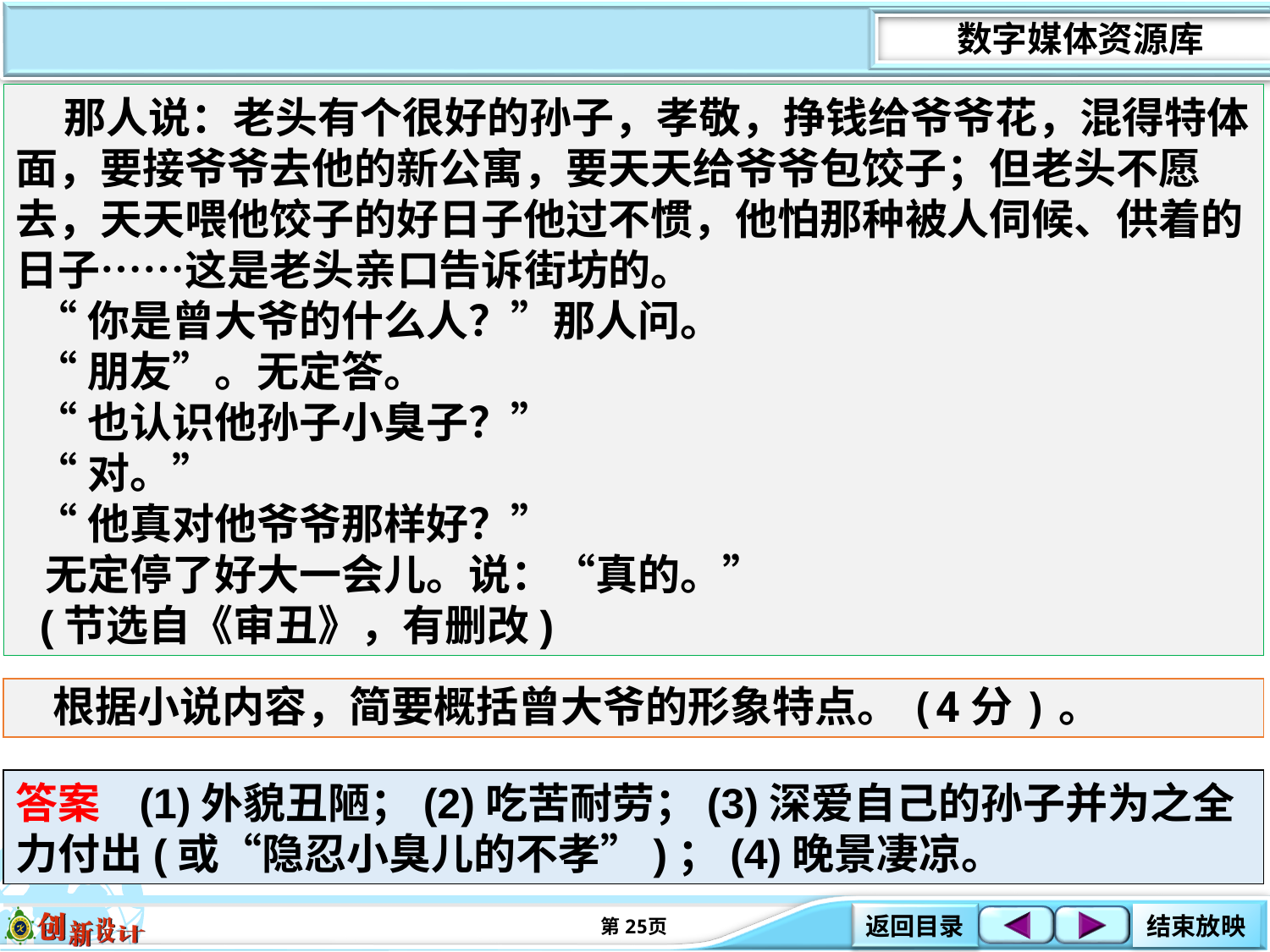

那人说：老头有个很好的孙子，孝敬，挣钱给爷爷花，混得特体面，要接爷爷去他的新公寓，要天天给爷爷包饺子；但老头不愿去，天天喂他饺子的好日子他过不惯，他怕那种被人伺候、供着的日子……这是老头亲口告诉街坊的。
  “你是曾大爷的什么人？”那人问。
  “朋友”。无定答。
  “也认识他孙子小臭子？”
  “对。”
  “他真对他爷爷那样好？”
  无定停了好大一会儿。说：“真的。”
  (节选自《审丑》，有删改)
根据小说内容，简要概括曾大爷的形象特点。(4分)。
答案   (1)外貌丑陋；(2)吃苦耐劳；(3)深爱自己的孙子并为之全力付出(或“隐忍小臭儿的不孝”)；(4)晚景凄凉。